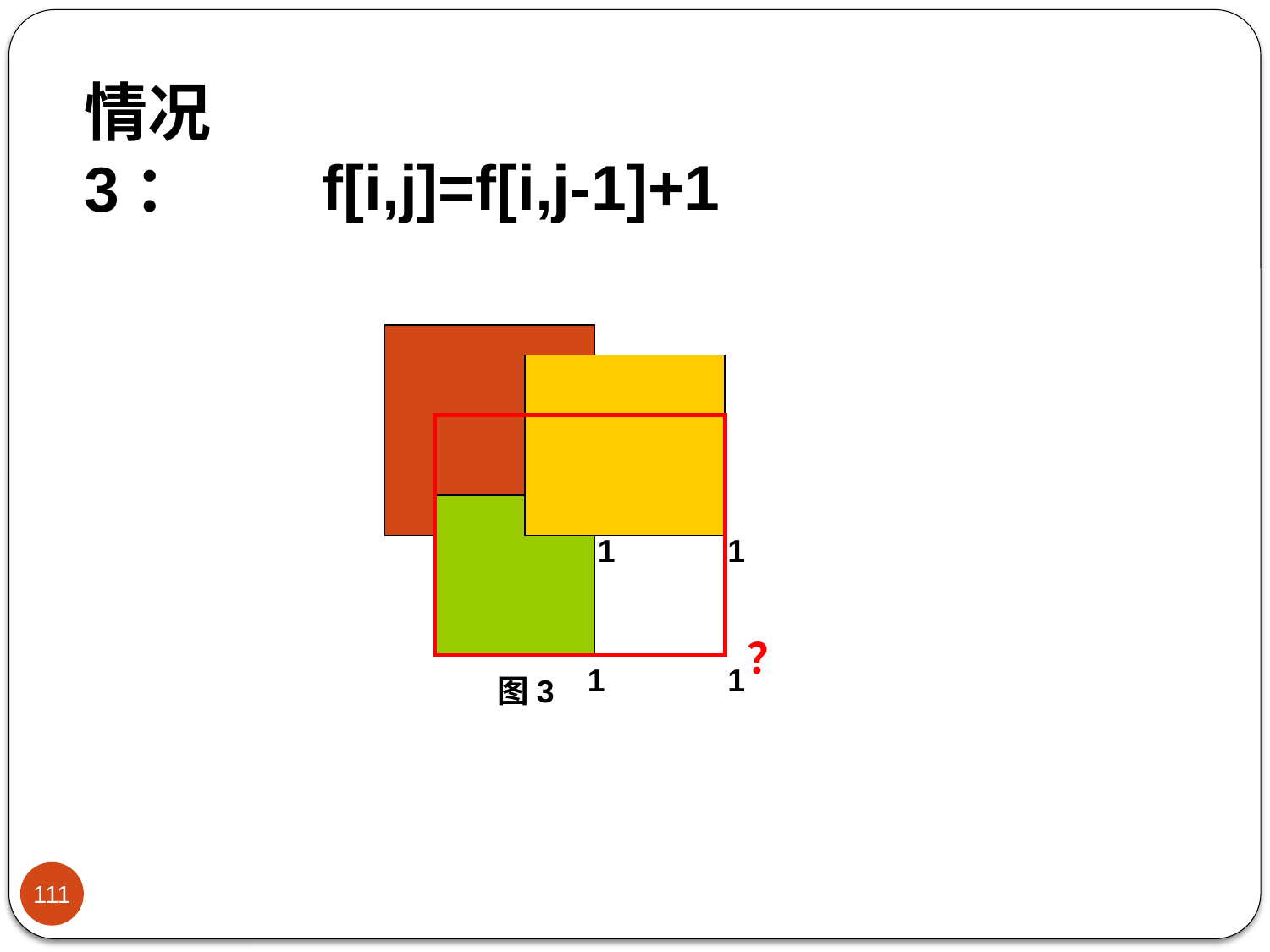

情况3：
f[i,j]=f[i,j-1]+1

1
1

？
1
1

图3
111